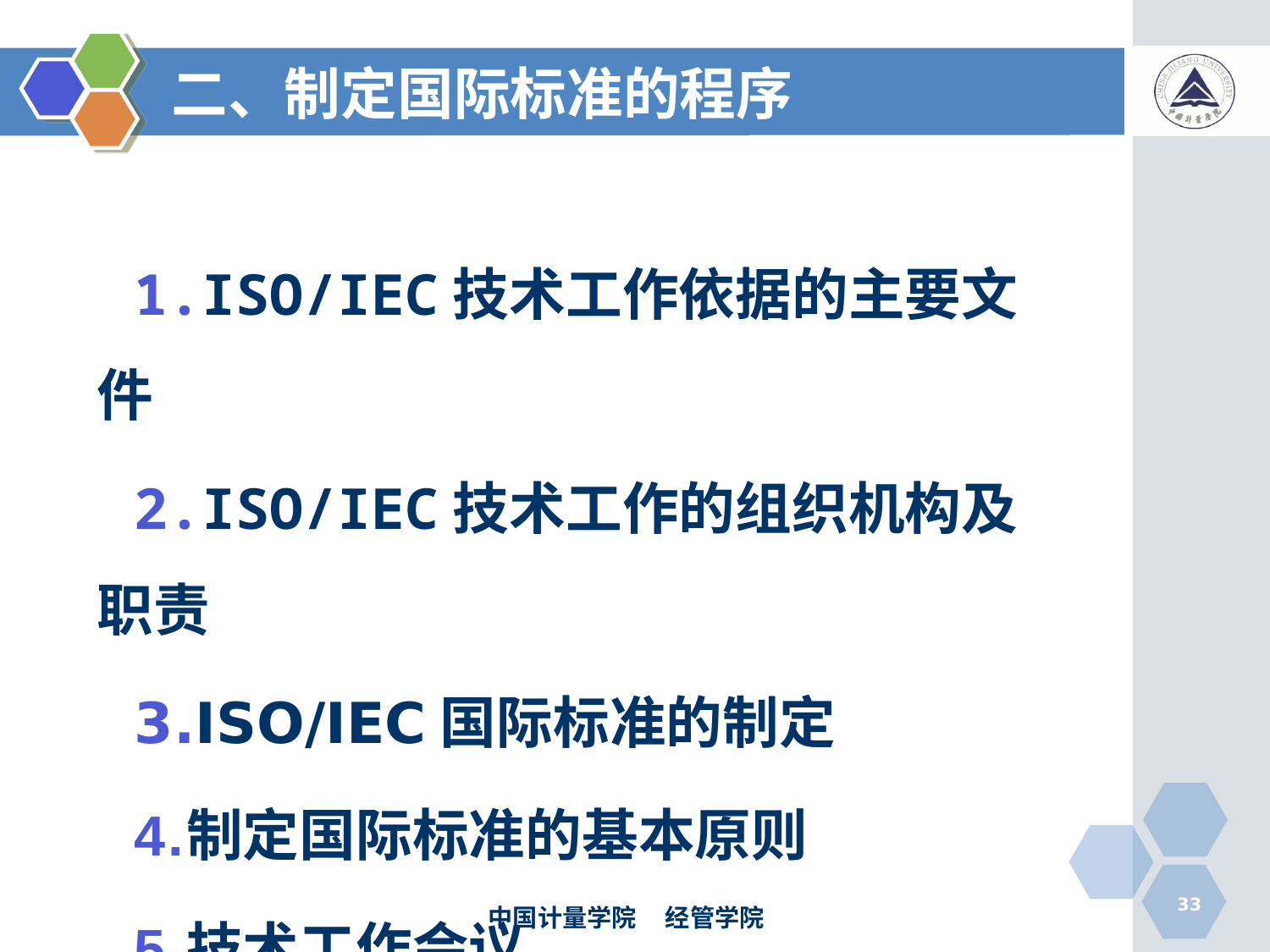

# 二、制定国际标准的程序
ISO/IEC技术工作依据的主要文件
ISO/IEC技术工作的组织机构及职责
ISO/IEC国际标准的制定
制定国际标准的基本原则
技术工作会议
33
中国计量学院     经管学院